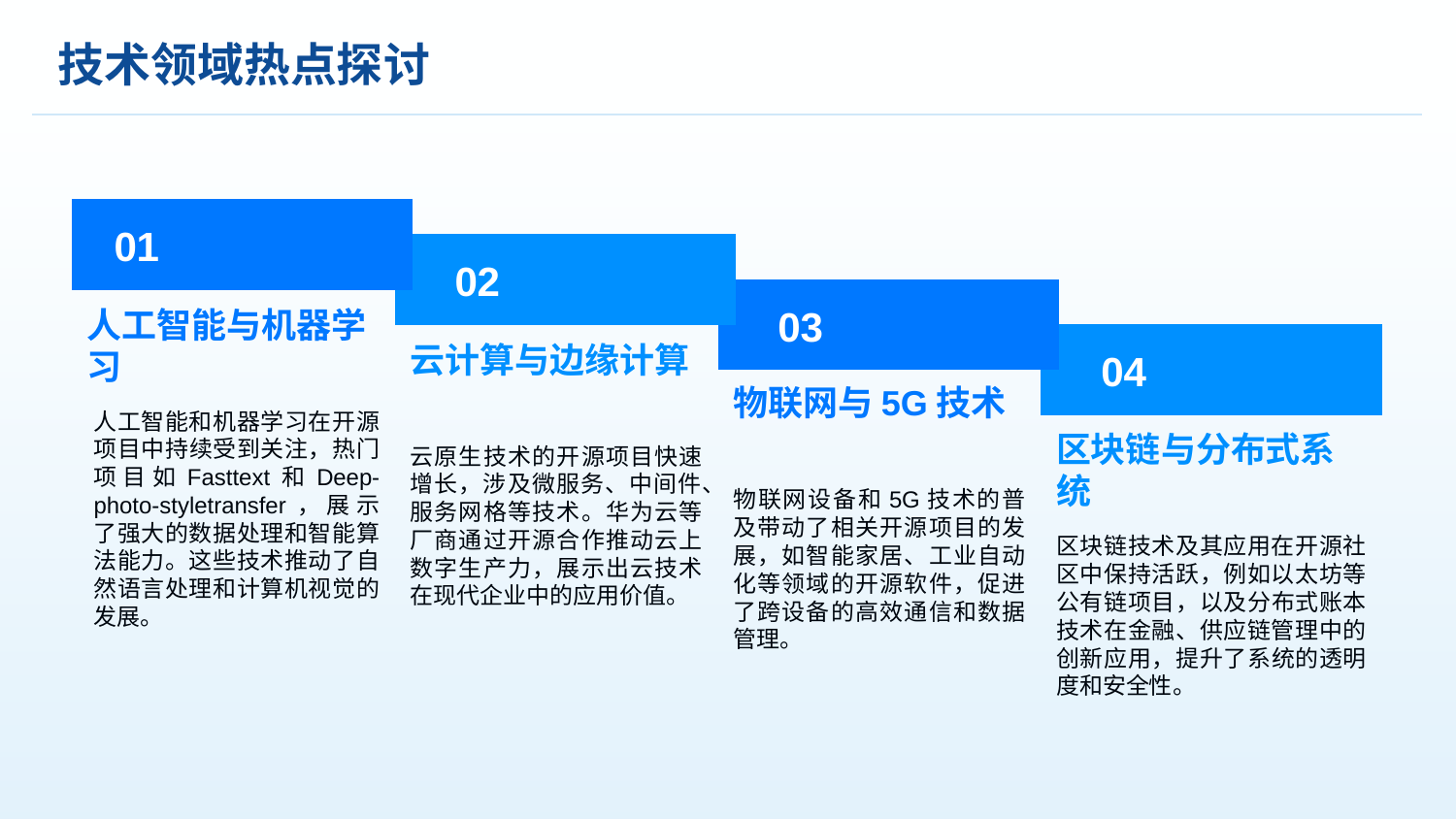

技术领域热点探讨

01

02

03
人工智能与机器学习
云计算与边缘计算

04
物联网与5G技术
人工智能和机器学习在开源项目中持续受到关注，热门项目如Fasttext和Deep-photo-styletransfer，展示了强大的数据处理和智能算法能力。这些技术推动了自然语言处理和计算机视觉的发展。
区块链与分布式系统
云原生技术的开源项目快速增长，涉及微服务、中间件、服务网格等技术。华为云等厂商通过开源合作推动云上数字生产力，展示出云技术在现代企业中的应用价值。
物联网设备和5G技术的普及带动了相关开源项目的发展，如智能家居、工业自动化等领域的开源软件，促进了跨设备的高效通信和数据管理。
区块链技术及其应用在开源社区中保持活跃，例如以太坊等公有链项目，以及分布式账本技术在金融、供应链管理中的创新应用，提升了系统的透明度和安全性。